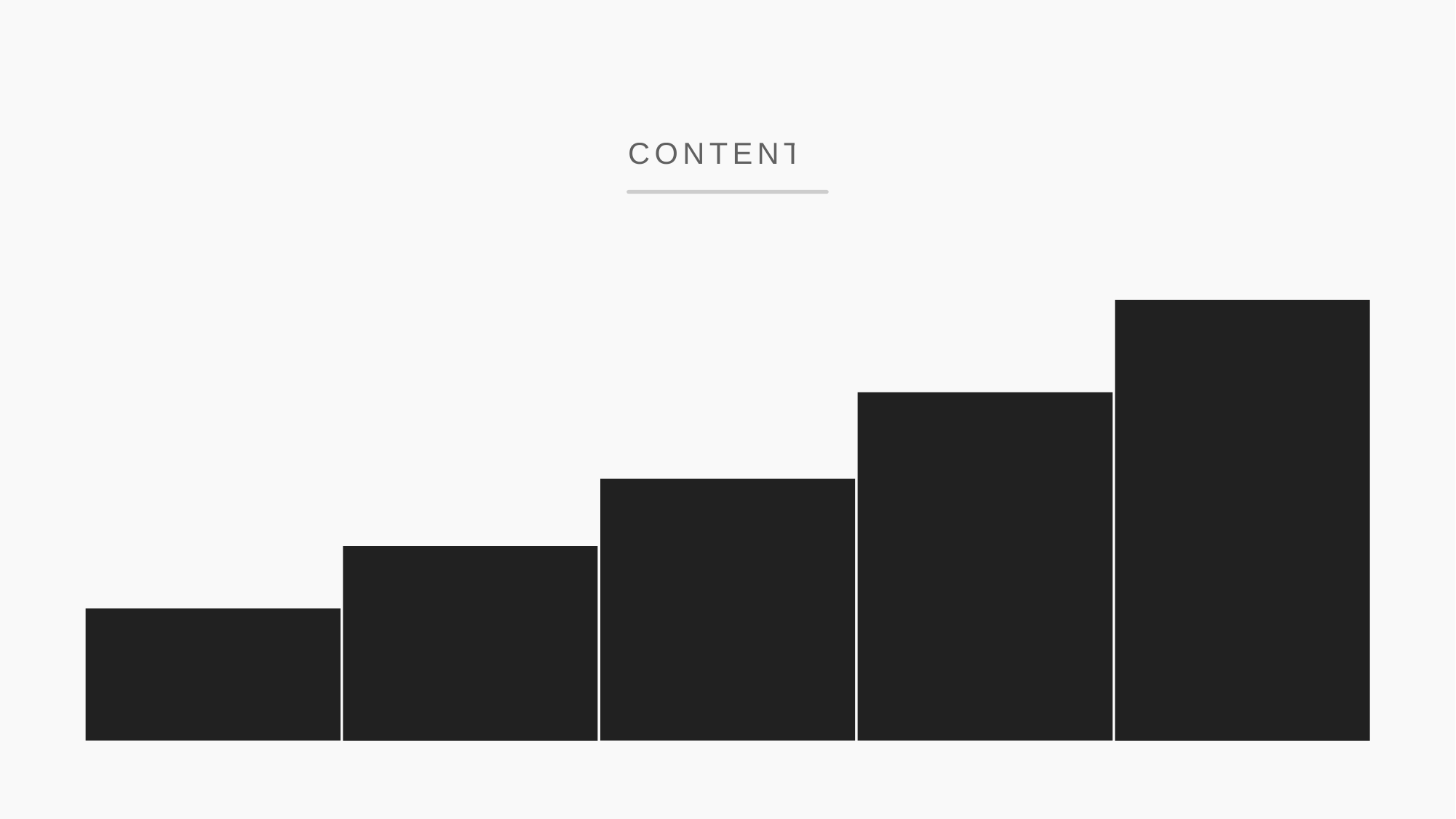

CONTENTS

1
2
3
4
5

분석 방법론
- 프로세스
결론
워드 클라우드 및
빈도 파이 차트
분석 배경
지리 정보 시각화